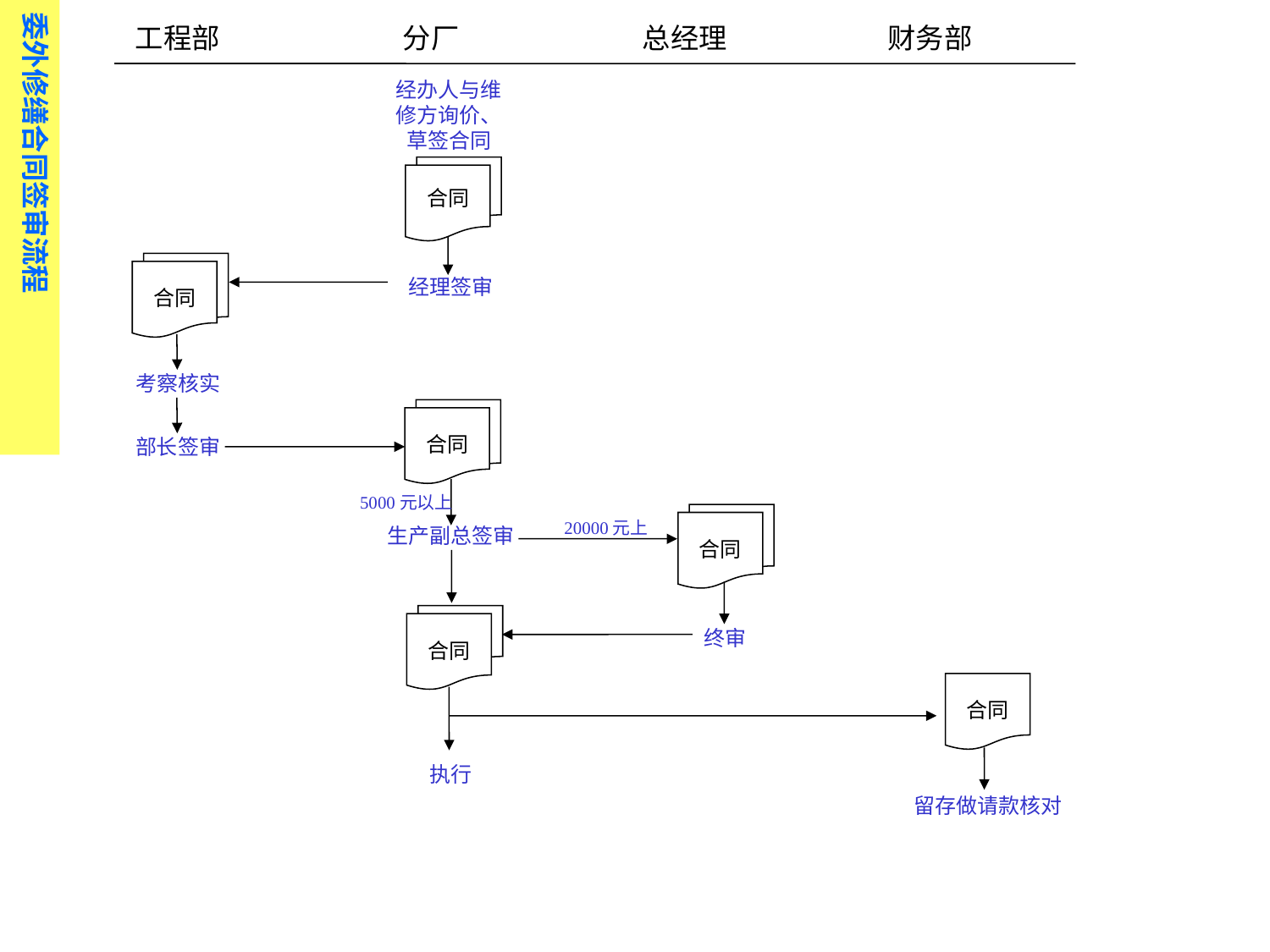

委外修缮合同签审流程
工程部                             分厂                             总经理                         财务部

经办人与维修方询价、草签合同

合同

经理签审

合同

考察核实

部长签审
合同

5000元以上

20000元上

生产副总签审
合同

终审

合同

合同

执行
留存做请款核对
82